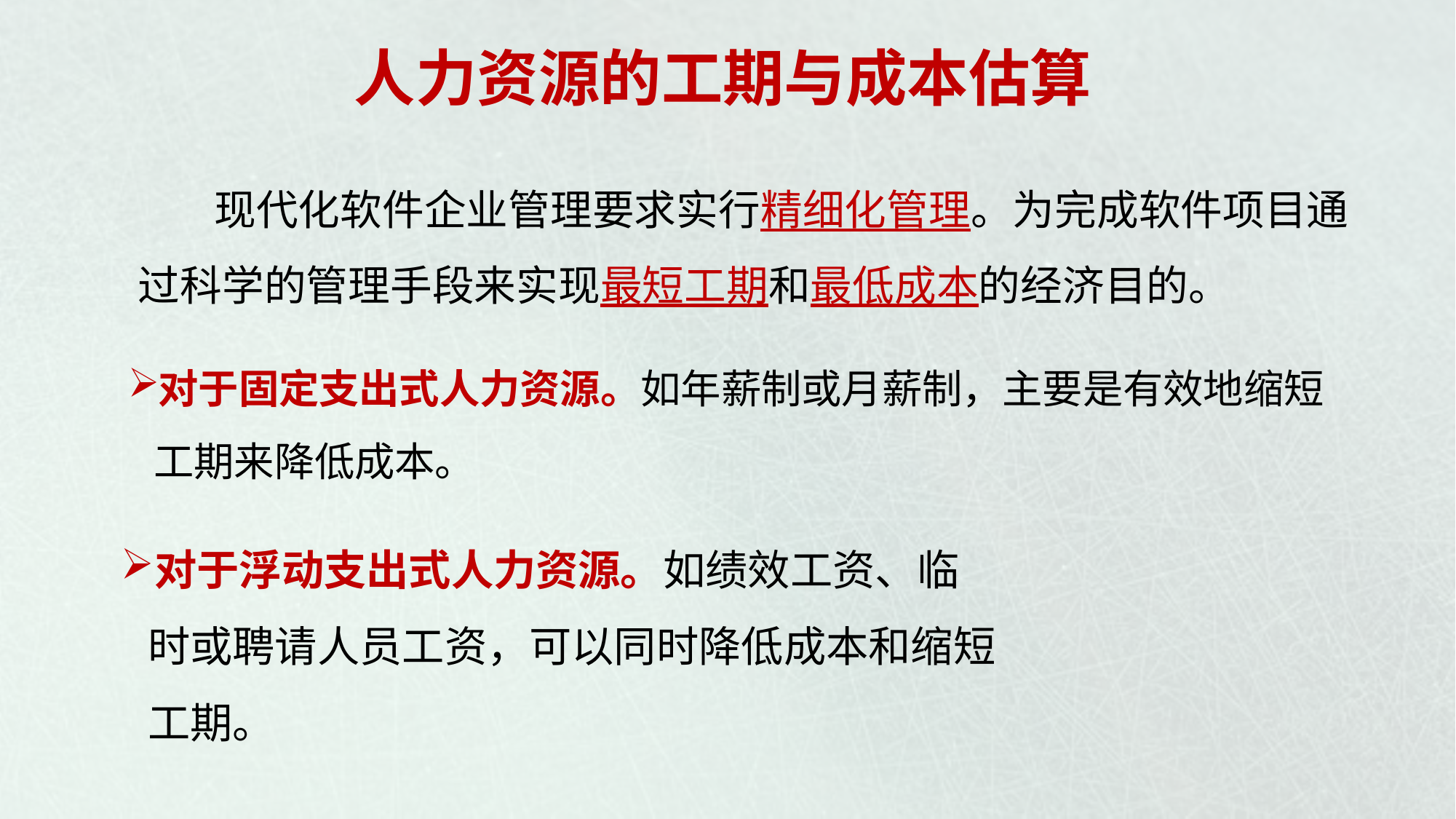

# 人力资源的工期与成本估算
       现代化软件企业管理要求实行精细化管理。为完成软件项目通过科学的管理手段来实现最短工期和最低成本的经济目的。
对于固定支出式人力资源。如年薪制或月薪制，主要是有效地缩短工期来降低成本。
对于浮动支出式人力资源。如绩效工资、临时或聘请人员工资，可以同时降低成本和缩短工期。